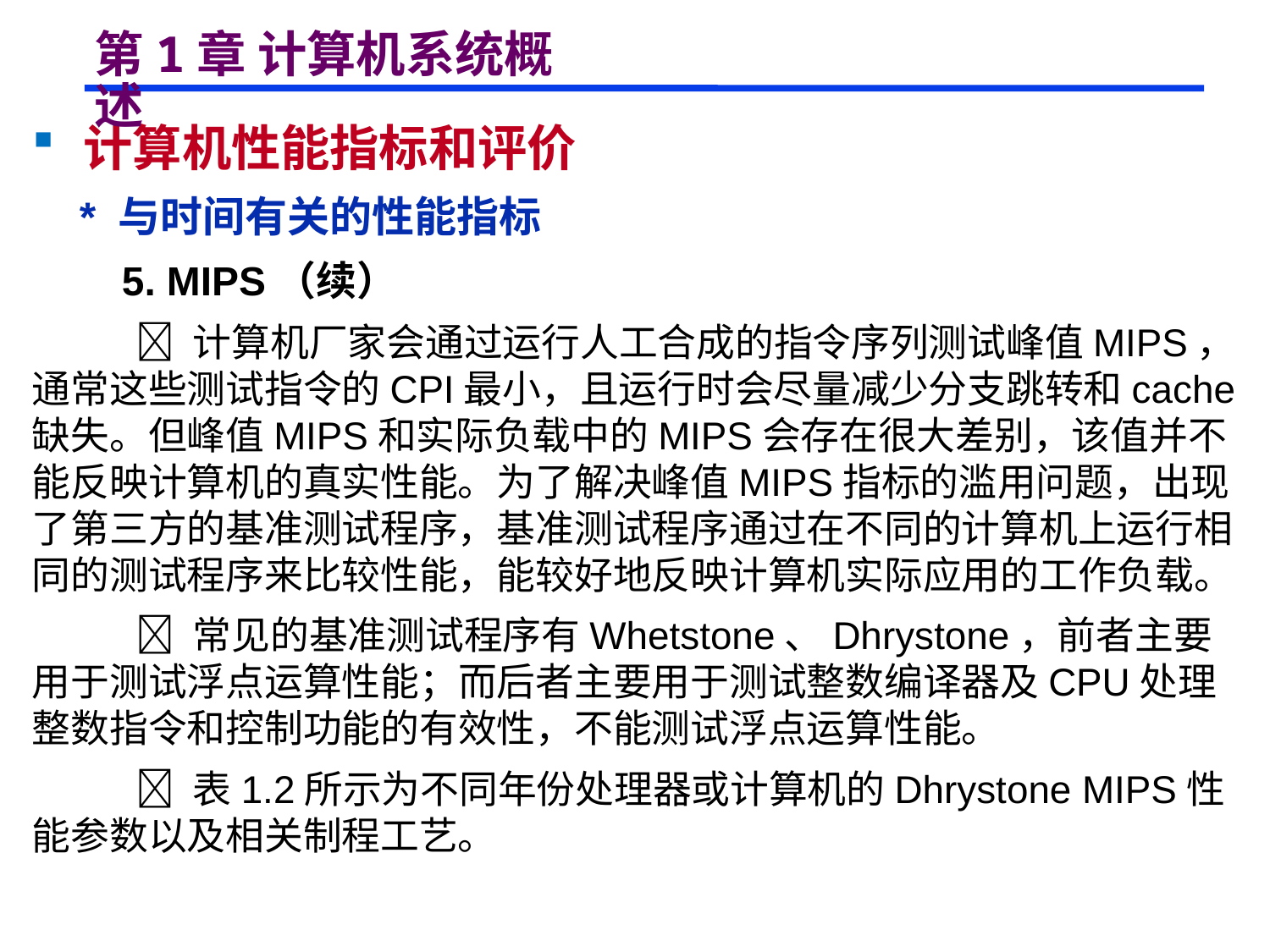

# 第1章 计算机系统概述
 计算机性能指标和评价
    * 与时间有关的性能指标
        5. MIPS（续）
            • 计算机厂家会通过运行人工合成的指令序列测试峰值MIPS，通常这些测试指令的CPI最小，且运行时会尽量减少分支跳转和cache缺失。但峰值MIPS和实际负载中的MIPS会存在很大差别，该值并不能反映计算机的真实性能。为了解决峰值MIPS指标的滥用问题，出现了第三方的基准测试程序，基准测试程序通过在不同的计算机上运行相同的测试程序来比较性能，能较好地反映计算机实际应用的工作负载。
            • 常见的基准测试程序有Whetstone、Dhrystone，前者主要用于测试浮点运算性能；而后者主要用于测试整数编译器及CPU处理整数指令和控制功能的有效性，不能测试浮点运算性能。
            • 表1.2所示为不同年份处理器或计算机的Dhrystone MIPS性能参数以及相关制程工艺。